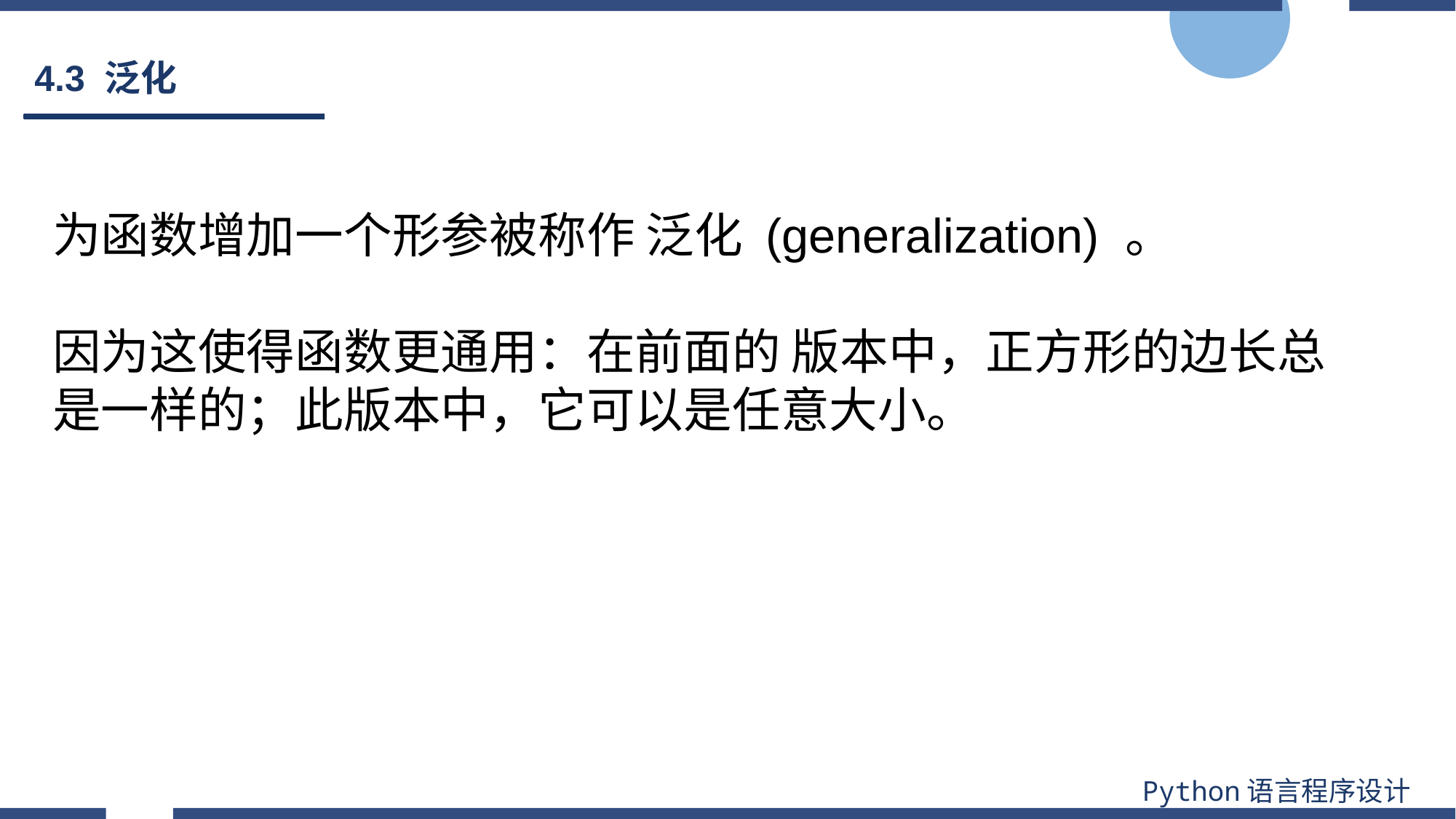

# 4.3 泛化
为函数增加一个形参被称作 泛化 (generalization) 。

因为这使得函数更通用：在前面的 版本中，正方形的边长总是一样的；此版本中，它可以是任意大小。